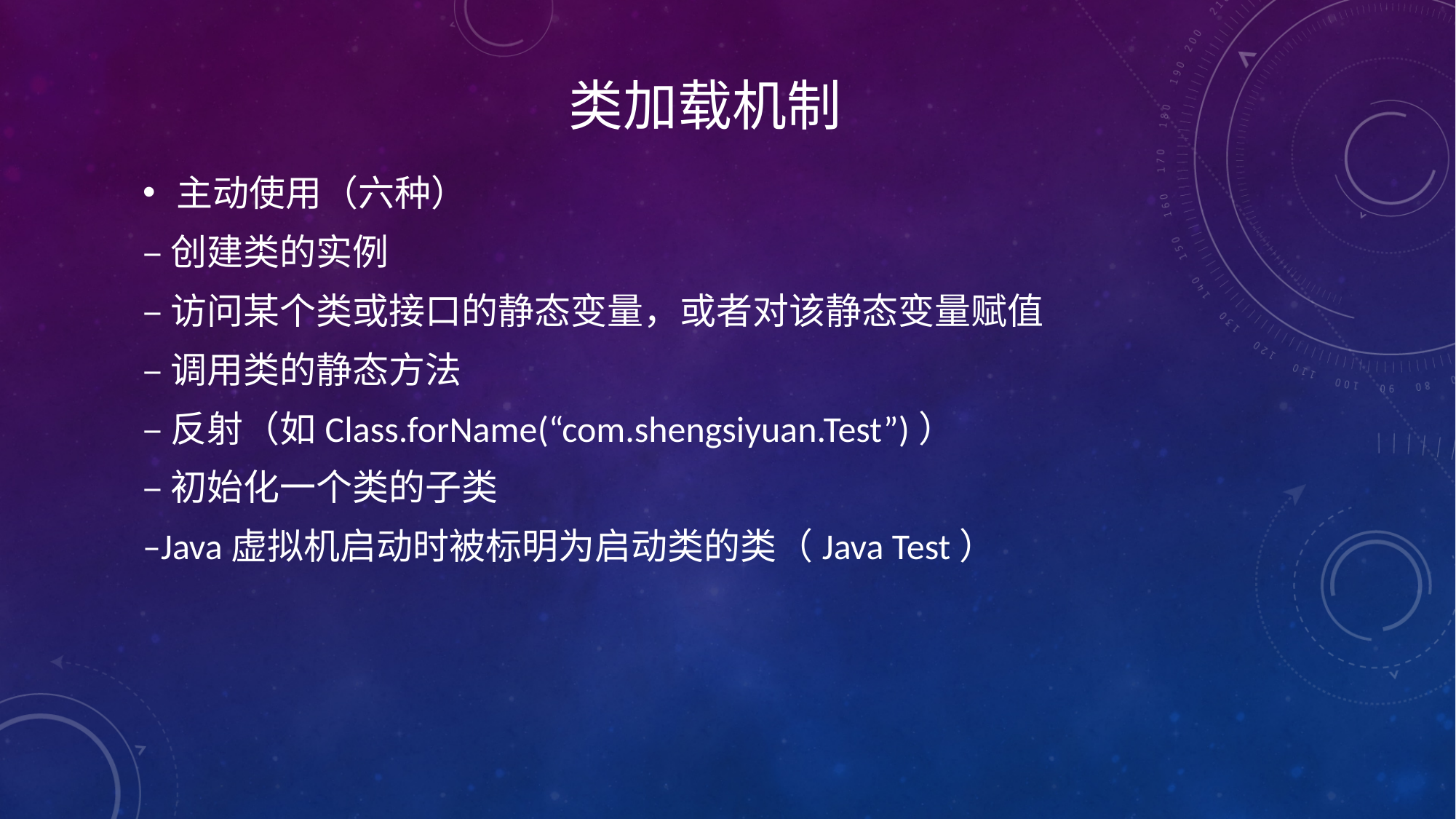

类加载机制
主动使用（六种）
–创建类的实例
–访问某个类或接口的静态变量，或者对该静态变量赋值
–调用类的静态方法
–反射（如Class.forName(“com.shengsiyuan.Test”)）
–初始化一个类的子类
–Java虚拟机启动时被标明为启动类的类（Java Test）